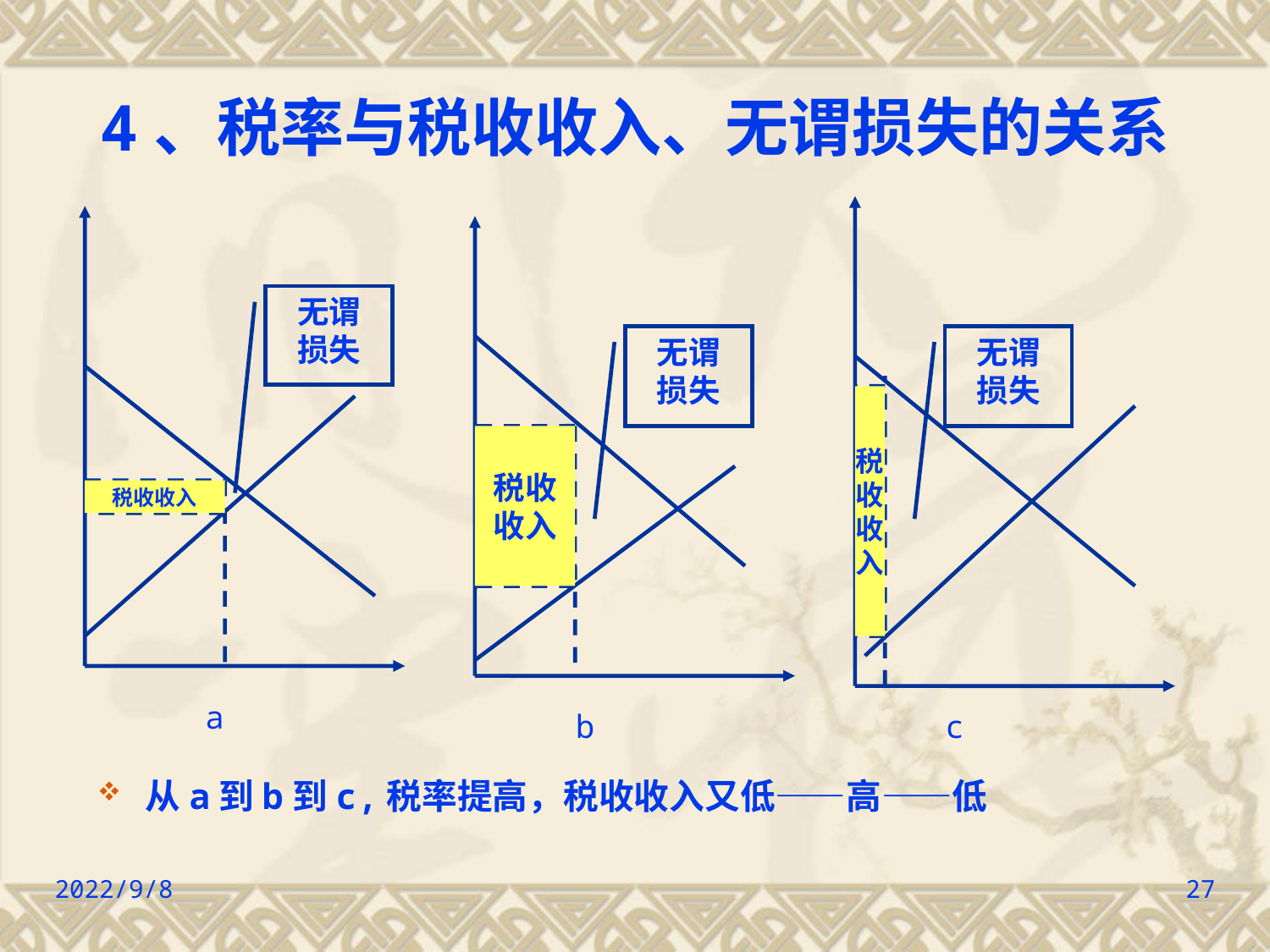

# 4、税率与税收收入、无谓损失的关系

无谓
损失
无谓
损失
无谓
损失

税
收
收
入

税收
收入

税收收入

a

b
c
从a到b到c,税率提高，税收收入又低——高——低
2022/9/8
27